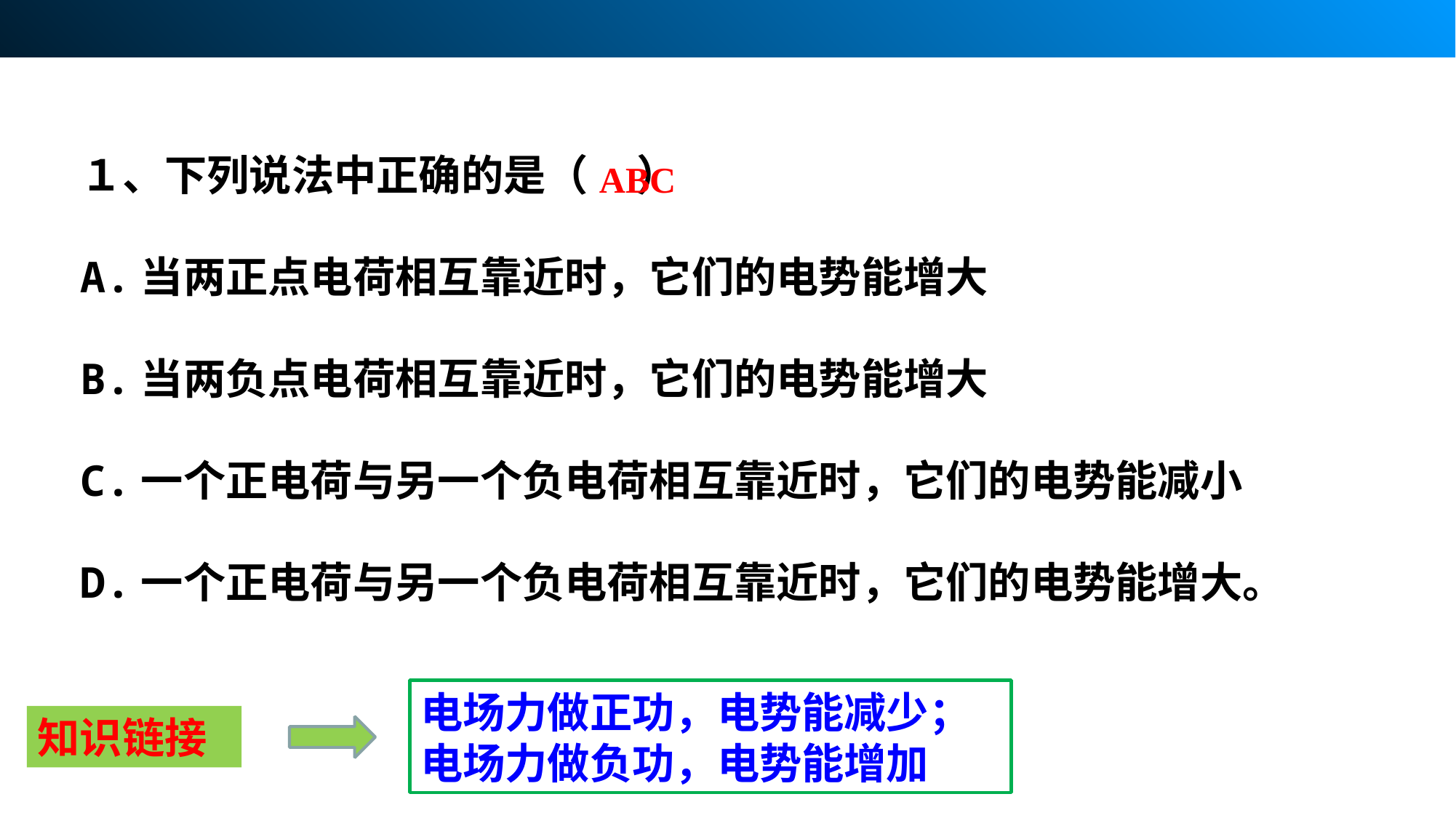

１、下列说法中正确的是（     ）

A.当两正点电荷相互靠近时，它们的电势能增大

B.当两负点电荷相互靠近时，它们的电势能增大

C.一个正电荷与另一个负电荷相互靠近时，它们的电势能减小

D.一个正电荷与另一个负电荷相互靠近时，它们的电势能增大。
ABC
电场力做正功，电势能减少；电场力做负功，电势能增加
知识链接